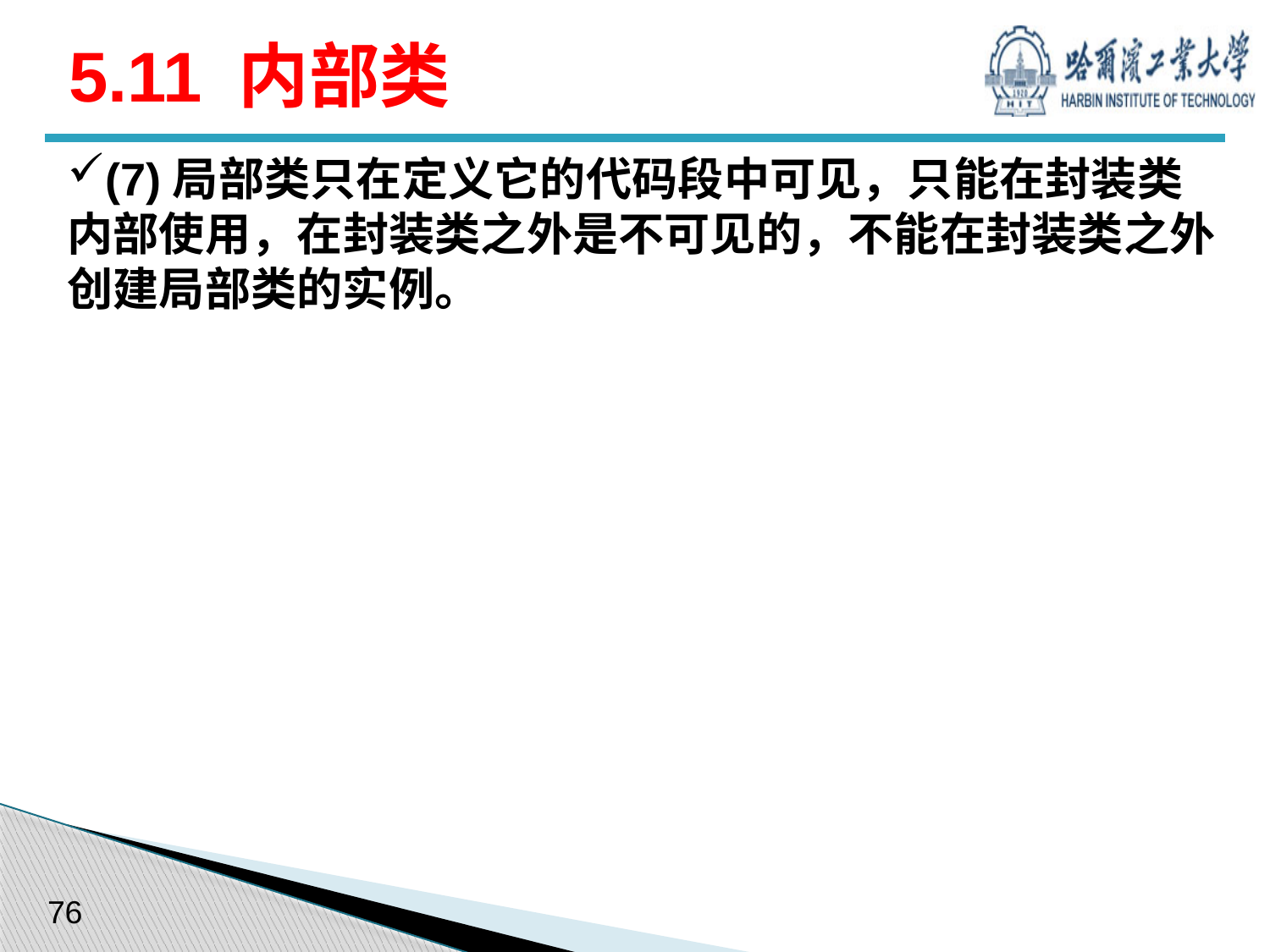

# 5.11 内部类
(7)局部类只在定义它的代码段中可见，只能在封装类内部使用，在封装类之外是不可见的，不能在封装类之外创建局部类的实例。